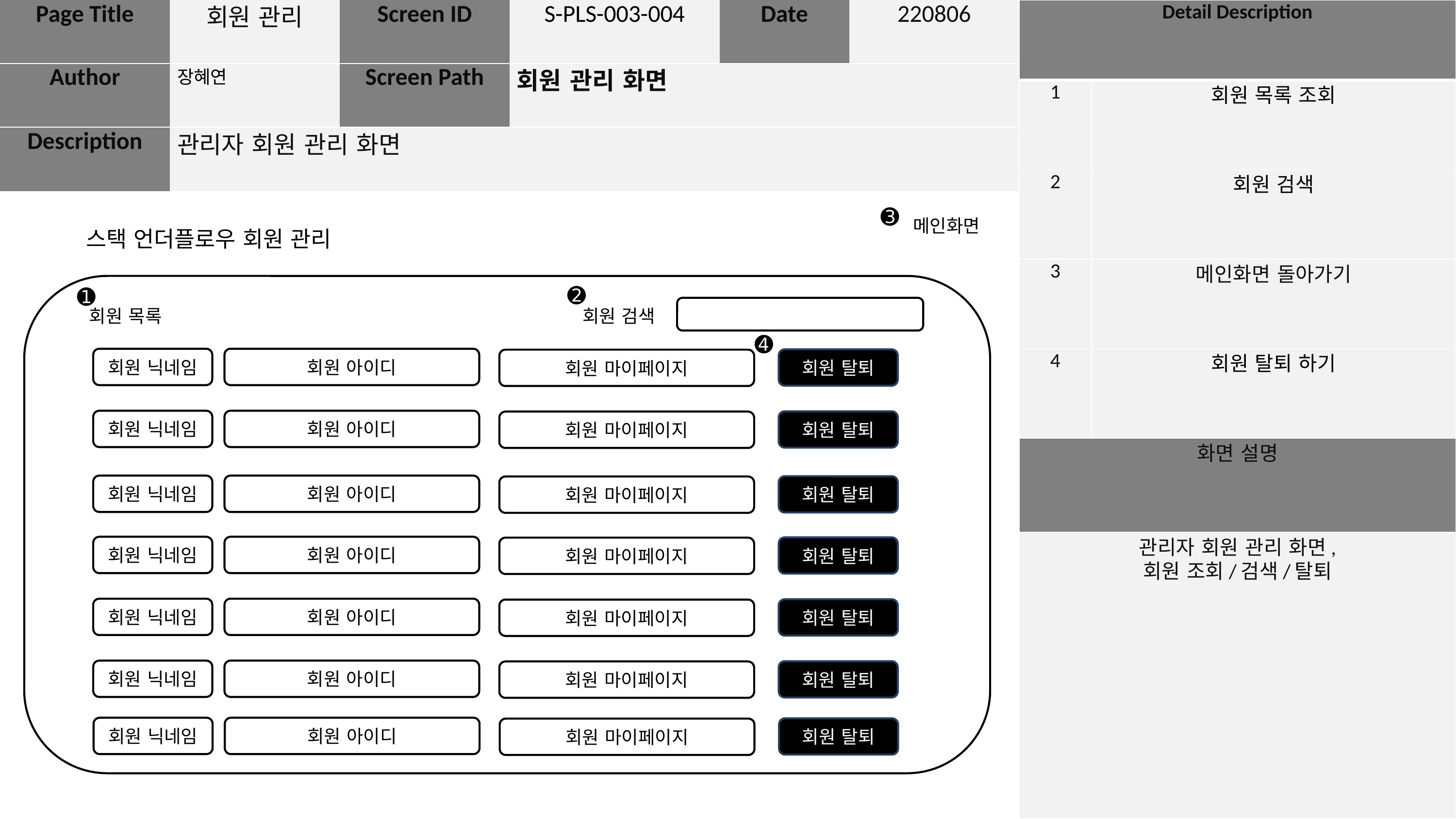

| Page Title | 회원 관리 | Screen ID | S-PLS-003-004 | Date | 220806 |
| --- | --- | --- | --- | --- | --- |
| Author | 장혜연 | Screen Path | 회원 관리 화면 |  |  |
| Description | 관리자 회원 관리 화면 |  |  |  |  |
| Detail Description |  |
| --- | --- |
| 1 | 회원 목록 조회 |
| 2 | 회원 검색 |
| 3 | 메인화면 돌아가기 |
| 4 | 회원 탈퇴 하기 |
| 화면 설명 |  |
| 관리자 회원 관리 화면, 회원 조회/검색/탈퇴 |  |
➌
메인화면
스택 언더플로우 회원 관리

➋
➊

회원 목록
회원 검색
➍
회원 닉네임
회원 아이디
회원 탈퇴
회원 마이페이지
회원 닉네임
회원 아이디
회원 탈퇴
회원 마이페이지
회원 닉네임
회원 아이디
회원 탈퇴
회원 마이페이지
회원 닉네임
회원 아이디
회원 탈퇴
회원 마이페이지
회원 닉네임
회원 아이디
회원 탈퇴
회원 마이페이지
회원 닉네임
회원 아이디
회원 탈퇴
회원 마이페이지
회원 닉네임
회원 아이디
회원 탈퇴
회원 마이페이지